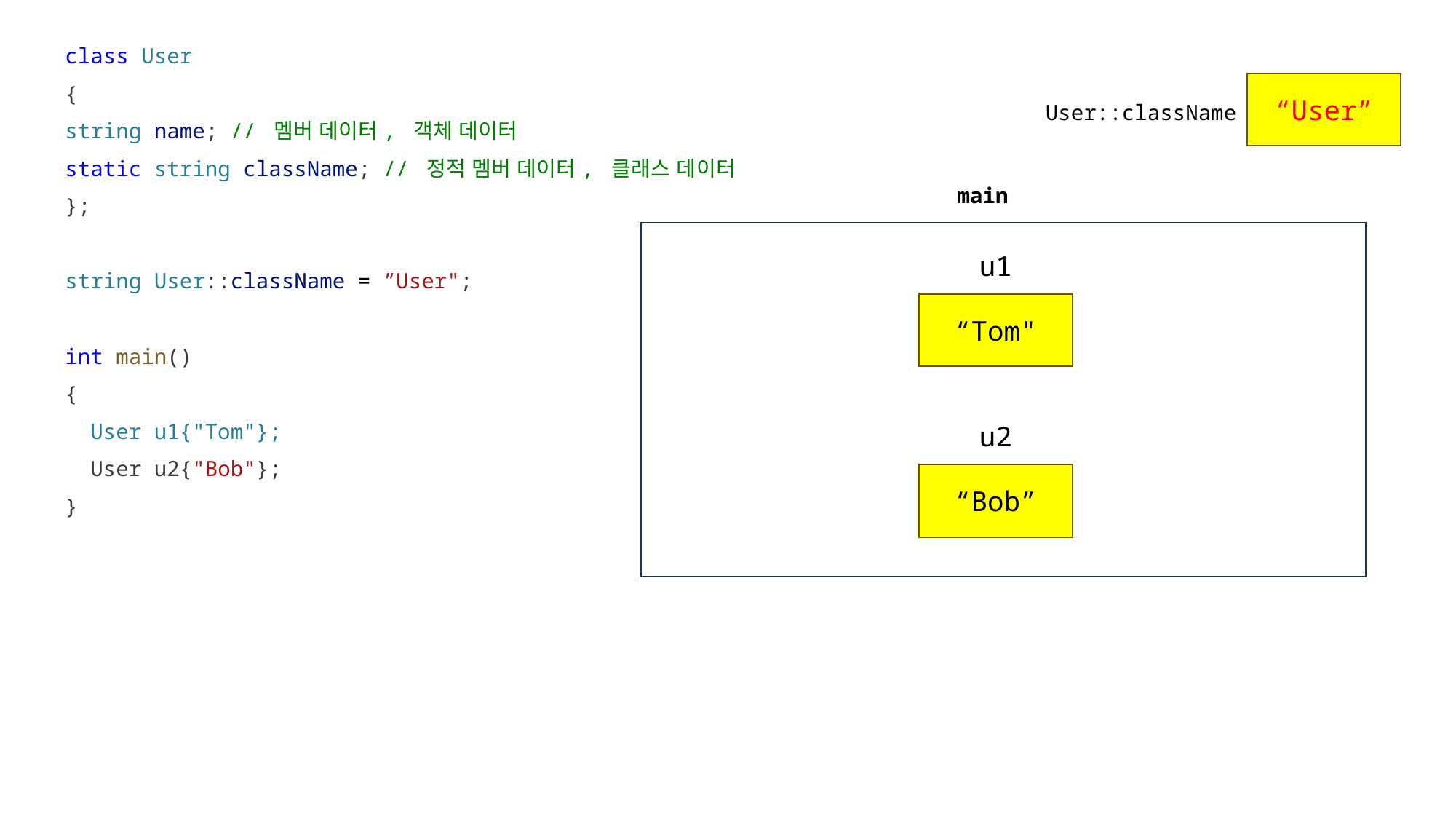

class User
{
string name; // 멤버 데이터, 객체 데이터
static string className; // 정적 멤버 데이터, 클래스 데이터
};
string User::className = ”User";
int main()
{
  User u1{"Tom"};
  User u2{"Bob"};
}
“User”
User::className
main
0x16ce92c2c
u1
“Tom"
u2
“Bob”